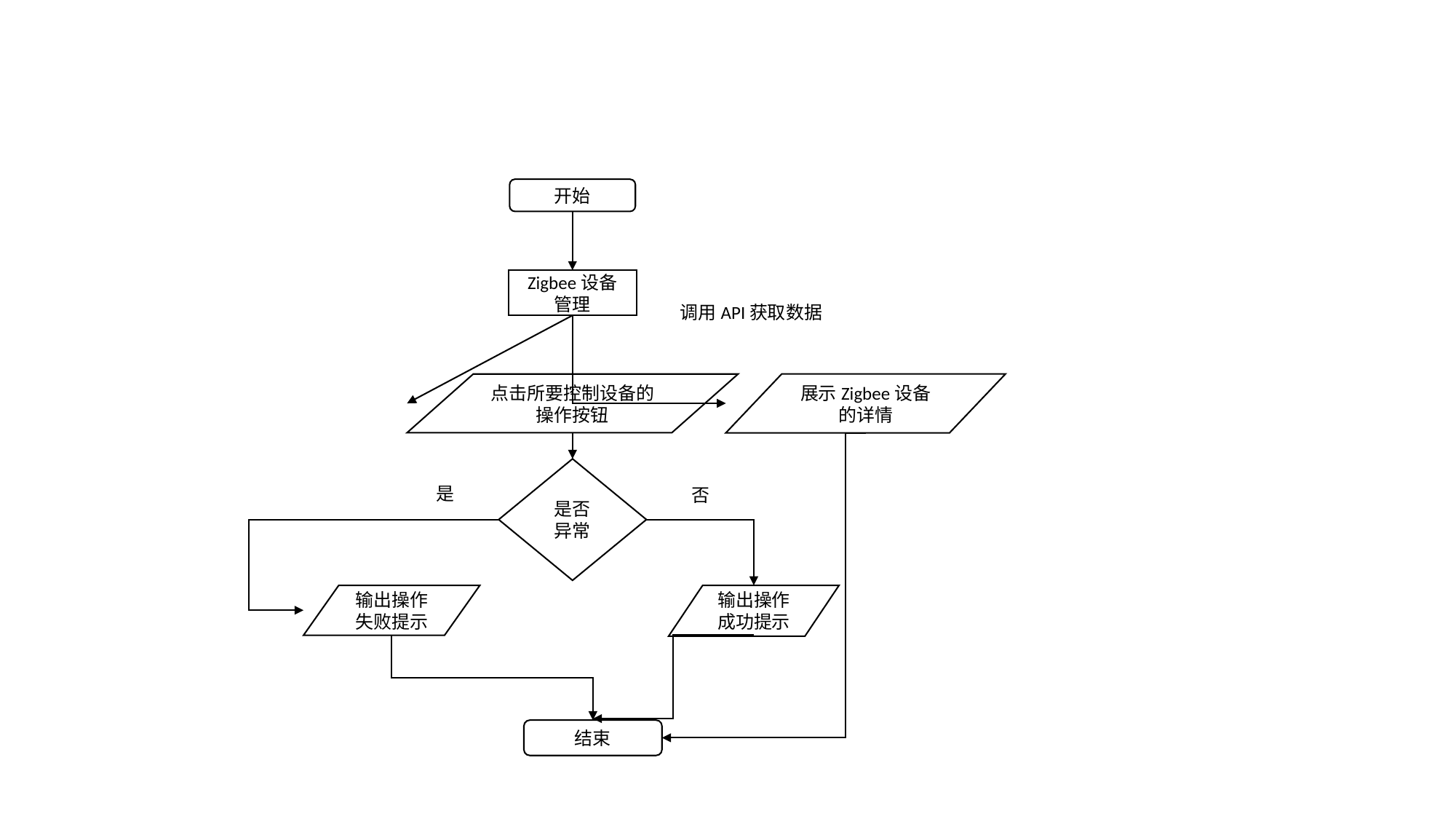

开始
Zigbee设备
管理
调用API获取数据
展示Zigbee设备的详情
点击所要控制设备的操作按钮
是否异常
是
否
输出操作失败提示
输出操作成功提示
结束